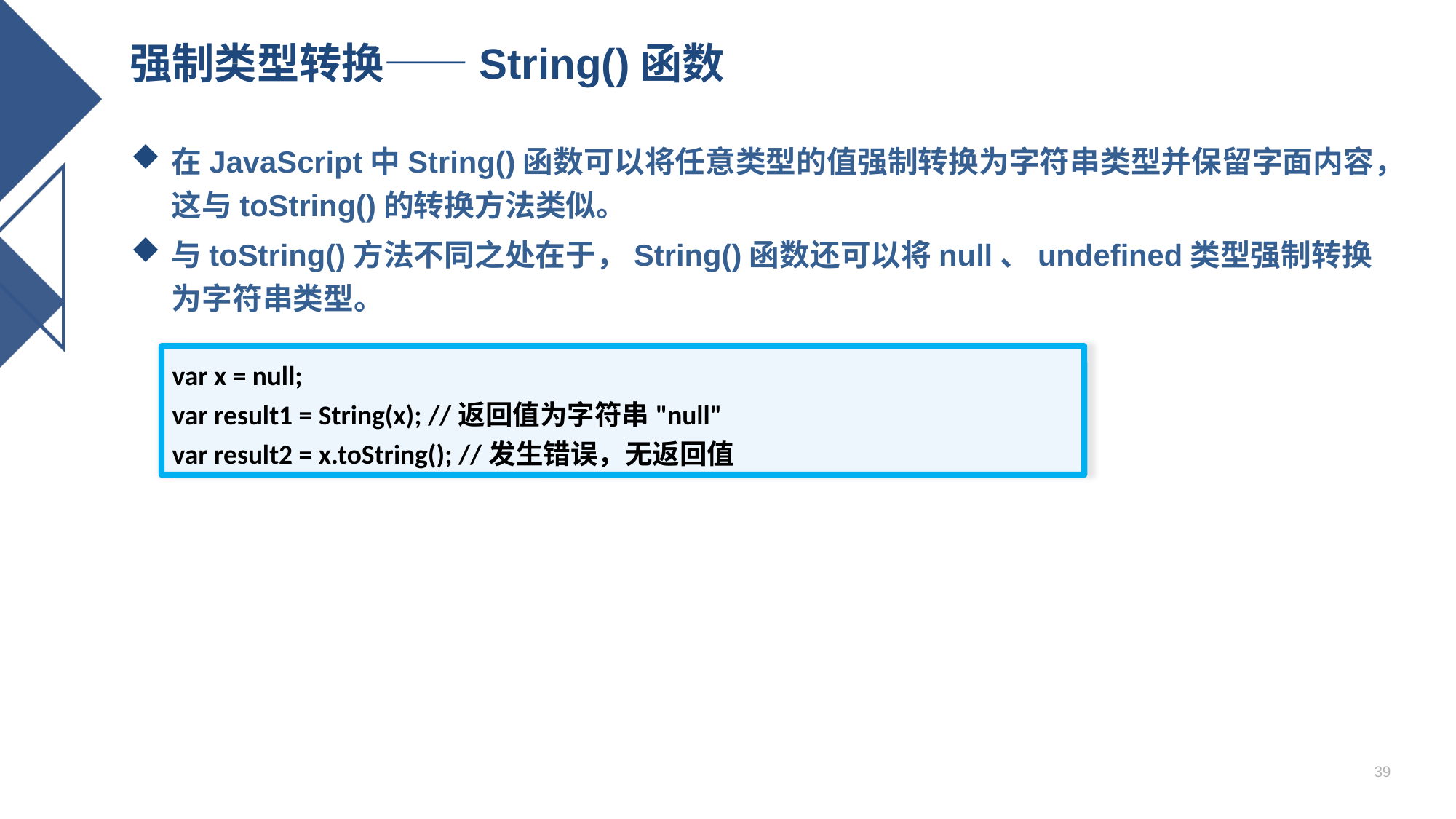

# 强制类型转换——String()函数
在JavaScript中String()函数可以将任意类型的值强制转换为字符串类型并保留字面内容，这与toString()的转换方法类似。
与toString()方法不同之处在于，String()函数还可以将null、undefined类型强制转换为字符串类型。

var x = null;
var result1 = String(x); //返回值为字符串"null"
var result2 = x.toString(); //发生错误，无返回值
39